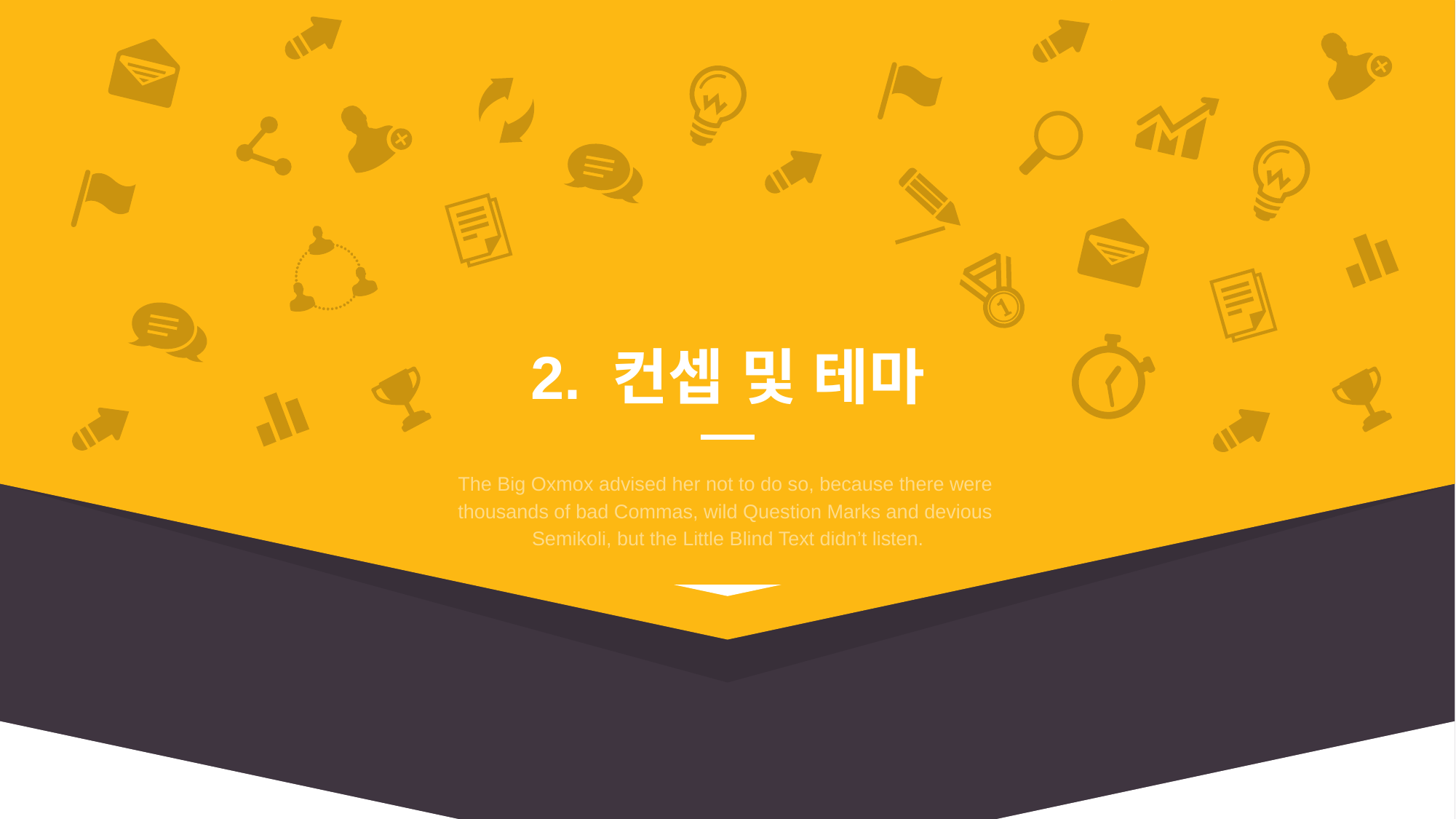

# 2. 컨셉 및 테마
The Big Oxmox advised her not to do so, because there were
thousands of bad Commas, wild Question Marks and devious
Semikoli, but the Little Blind Text didn’t listen.